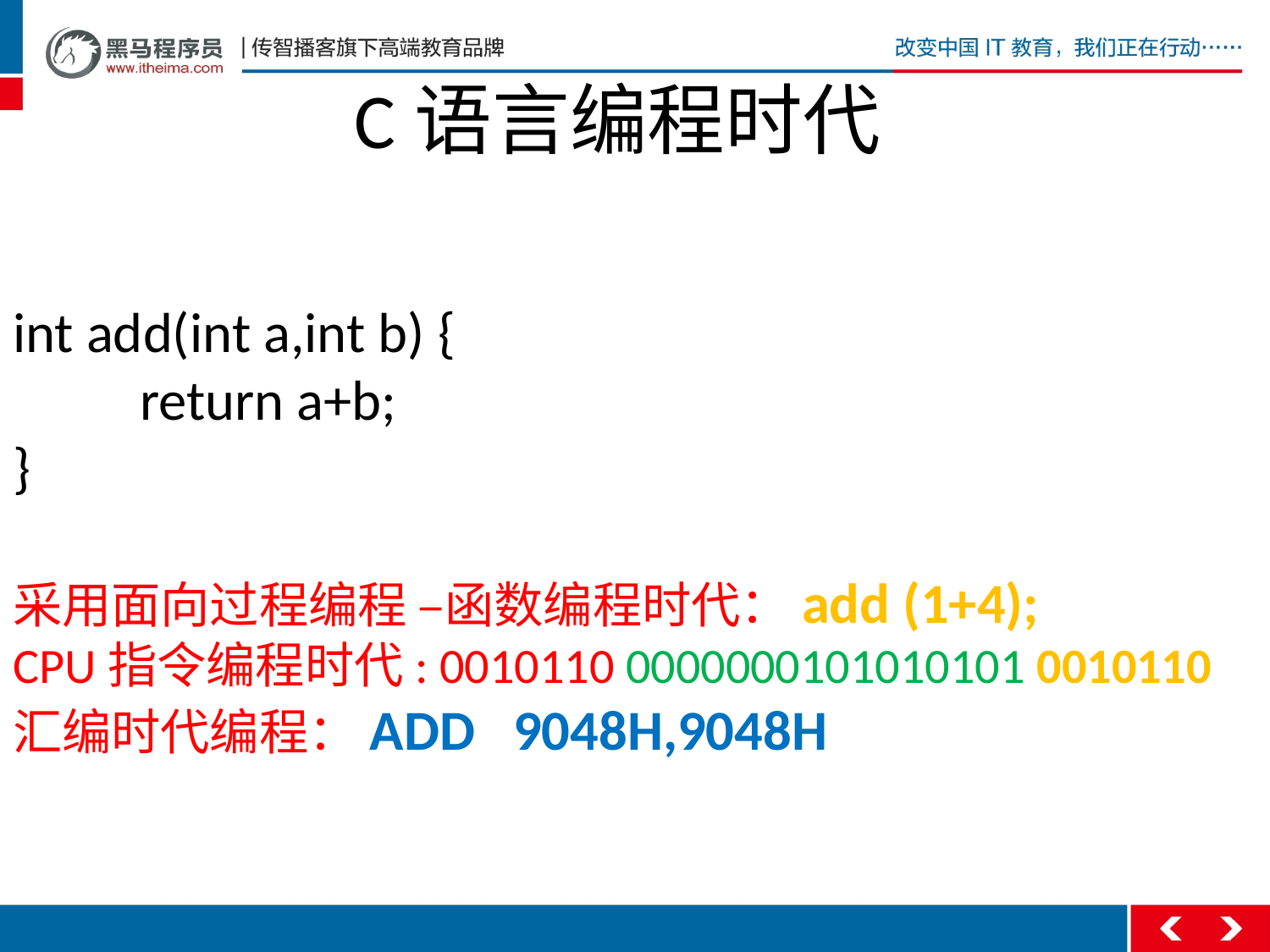

# C语言编程时代
int add(int a,int b) {
	return a+b;
}

采用面向过程编程 –函数编程时代：add (1+4);
CPU指令编程时代: 0010110 0000000101010101 0010110
汇编时代编程：ADD   9048H,9048H